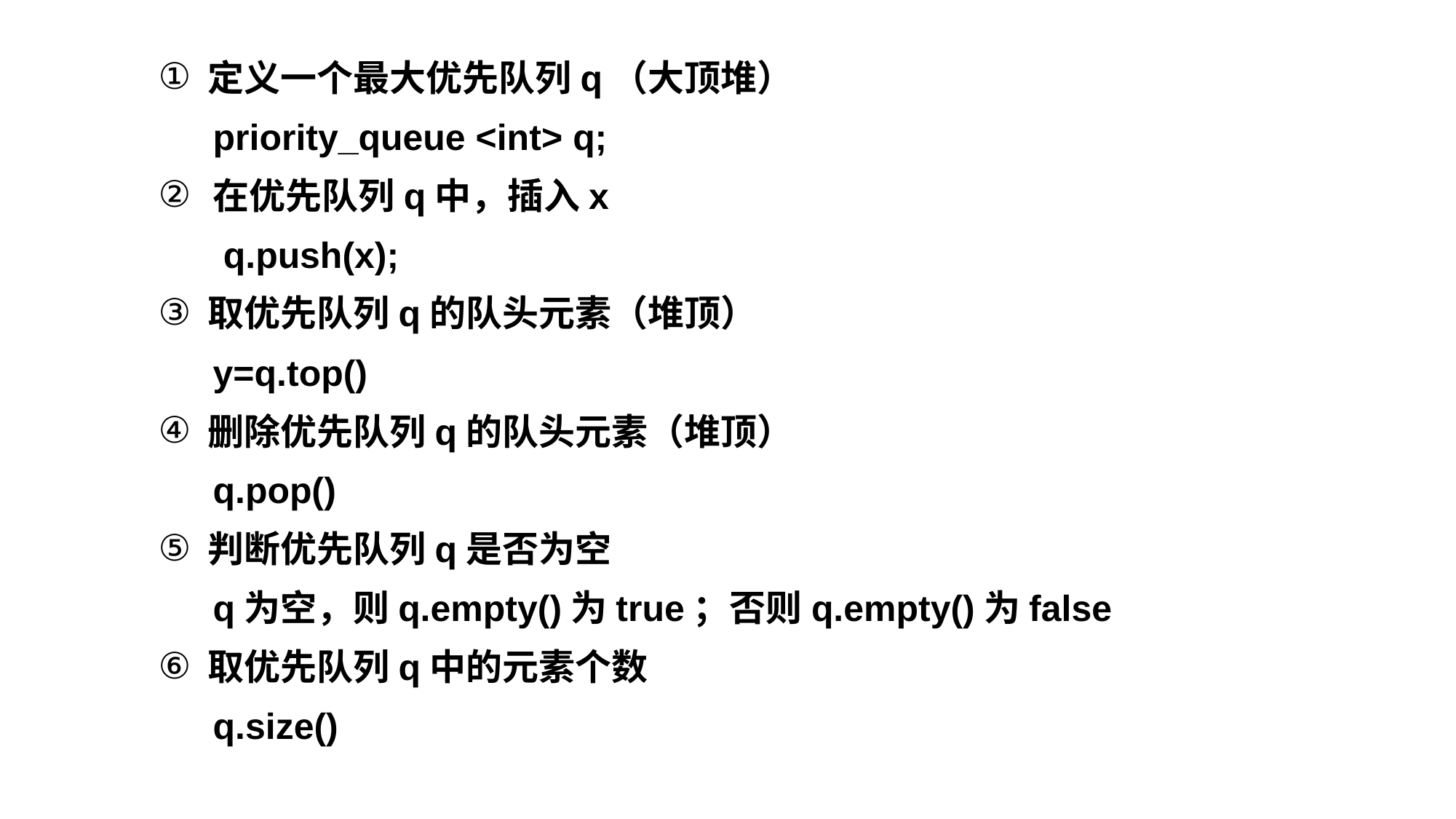

定义一个最大优先队列q（大顶堆）
priority_queue <int> q;
在优先队列q中，插入x
 q.push(x);
 取优先队列q的队头元素（堆顶）
y=q.top()
 删除优先队列q的队头元素（堆顶）
q.pop()
 判断优先队列q是否为空
q为空，则q.empty()为true；否则q.empty()为false
 取优先队列q中的元素个数
q.size()